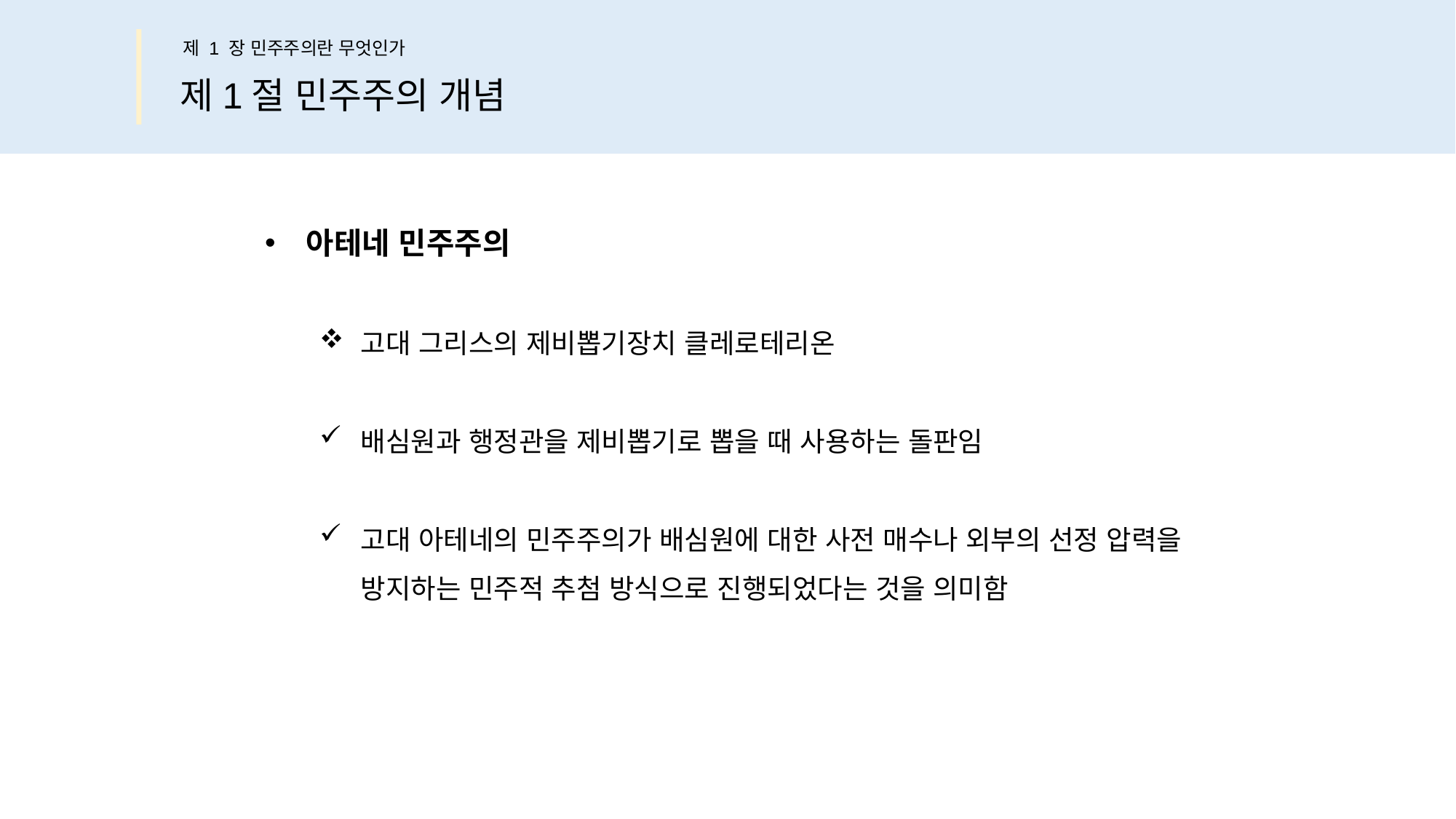

제 1 장 민주주의란 무엇인가
제1절 민주주의 개념
아테네 민주주의

고대 그리스의 제비뽑기장치 클레로테리온

배심원과 행정관을 제비뽑기로 뽑을 때 사용하는 돌판임

고대 아테네의 민주주의가 배심원에 대한 사전 매수나 외부의 선정 압력을
방지하는 민주적 추첨 방식으로 진행되었다는 것을 의미함